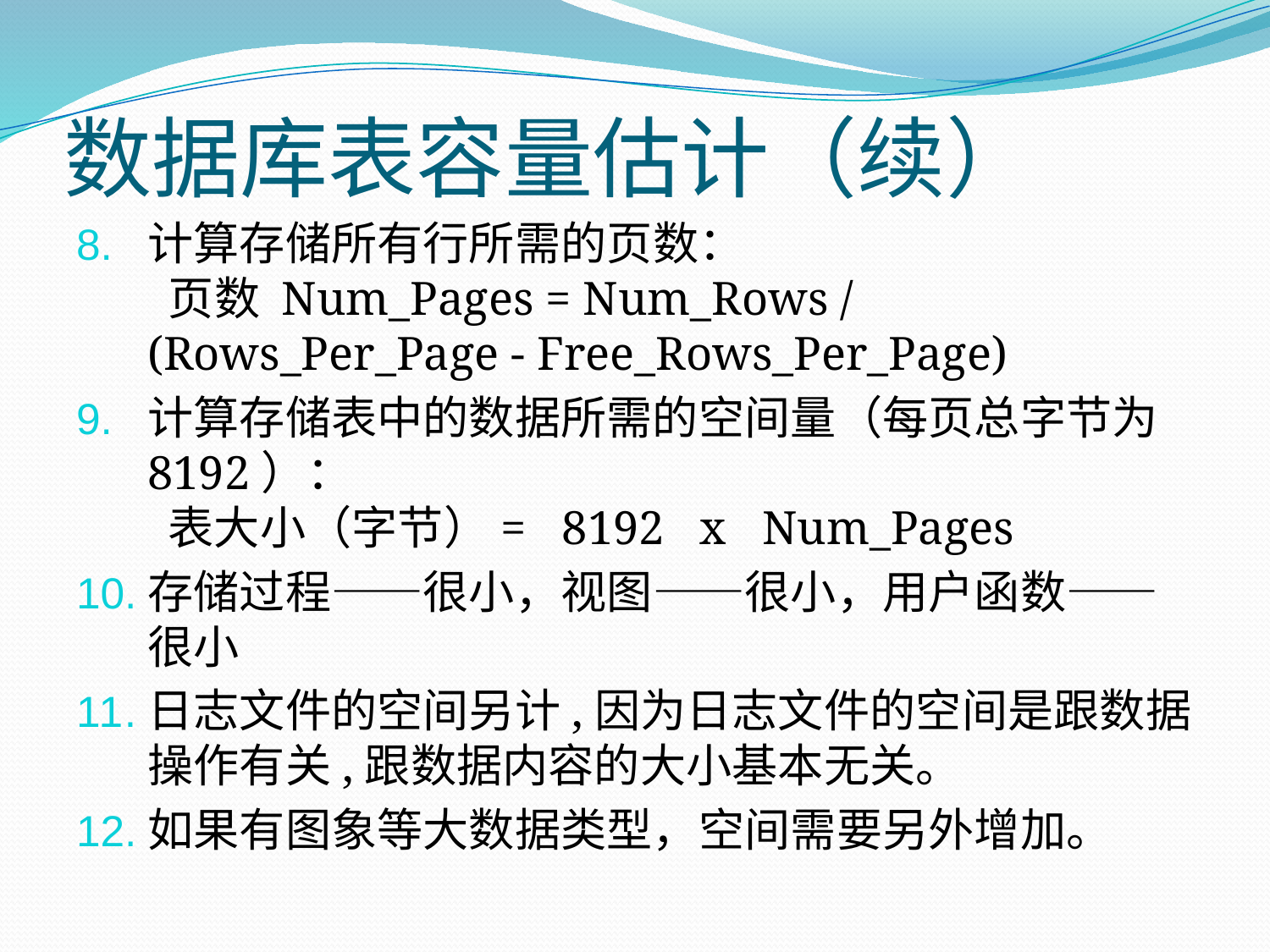

# 数据库表容量估计（续）
计算存储所有行所需的页数：    
  页数 Num_Pages = Num_Rows / (Rows_Per_Page - Free_Rows_Per_Page)
计算存储表中的数据所需的空间量（每页总字节为8192）：    
  表大小（字节）=   8192   x   Num_Pages
存储过程——很小，视图——很小，用户函数——很小
日志文件的空间另计,因为日志文件的空间是跟数据操作有关,跟数据内容的大小基本无关。
如果有图象等大数据类型，空间需要另外增加。